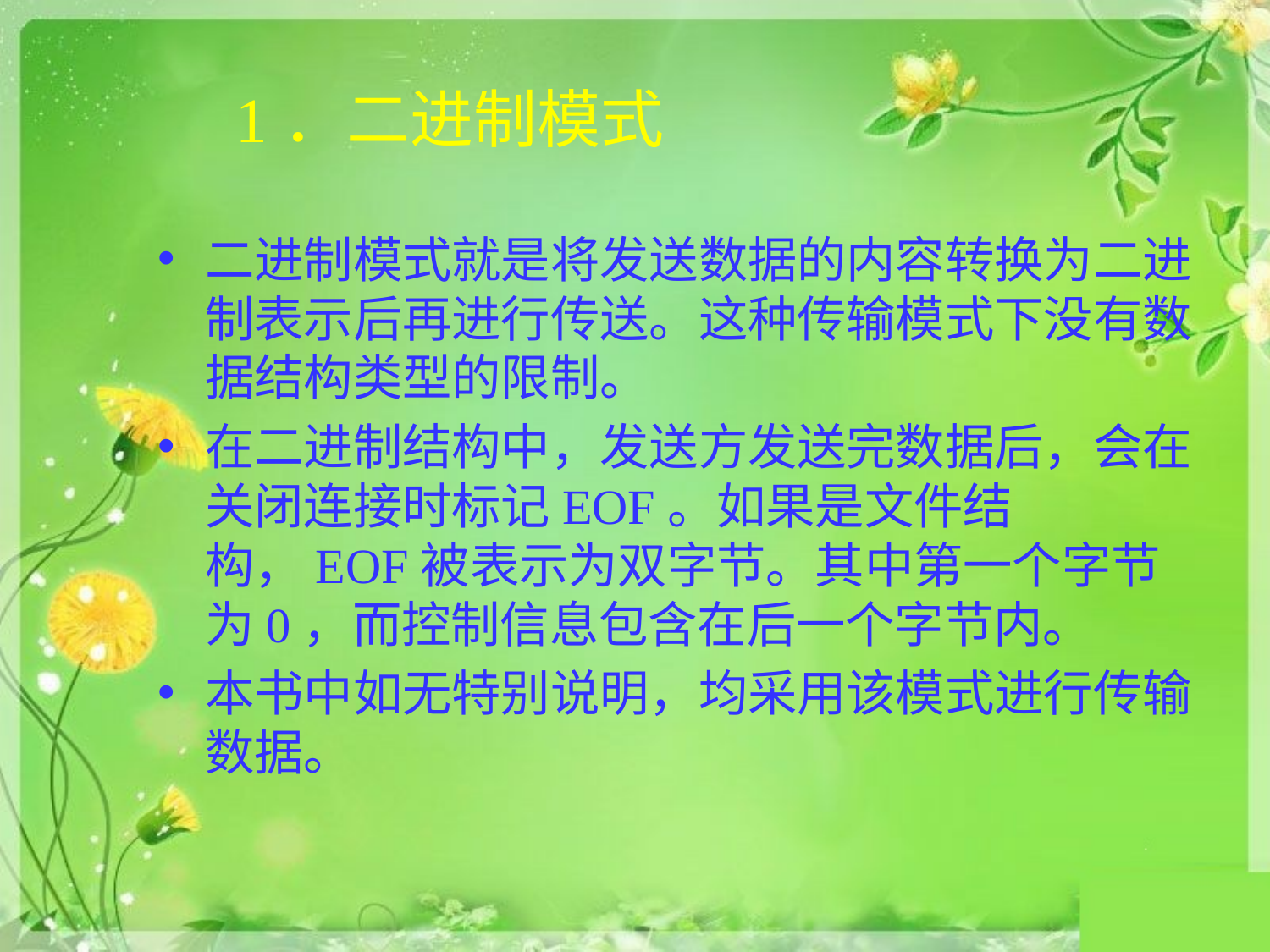

# 1．二进制模式
二进制模式就是将发送数据的内容转换为二进制表示后再进行传送。这种传输模式下没有数据结构类型的限制。
在二进制结构中，发送方发送完数据后，会在关闭连接时标记EOF。如果是文件结构，EOF被表示为双字节。其中第一个字节为0，而控制信息包含在后一个字节内。
本书中如无特别说明，均采用该模式进行传输数据。